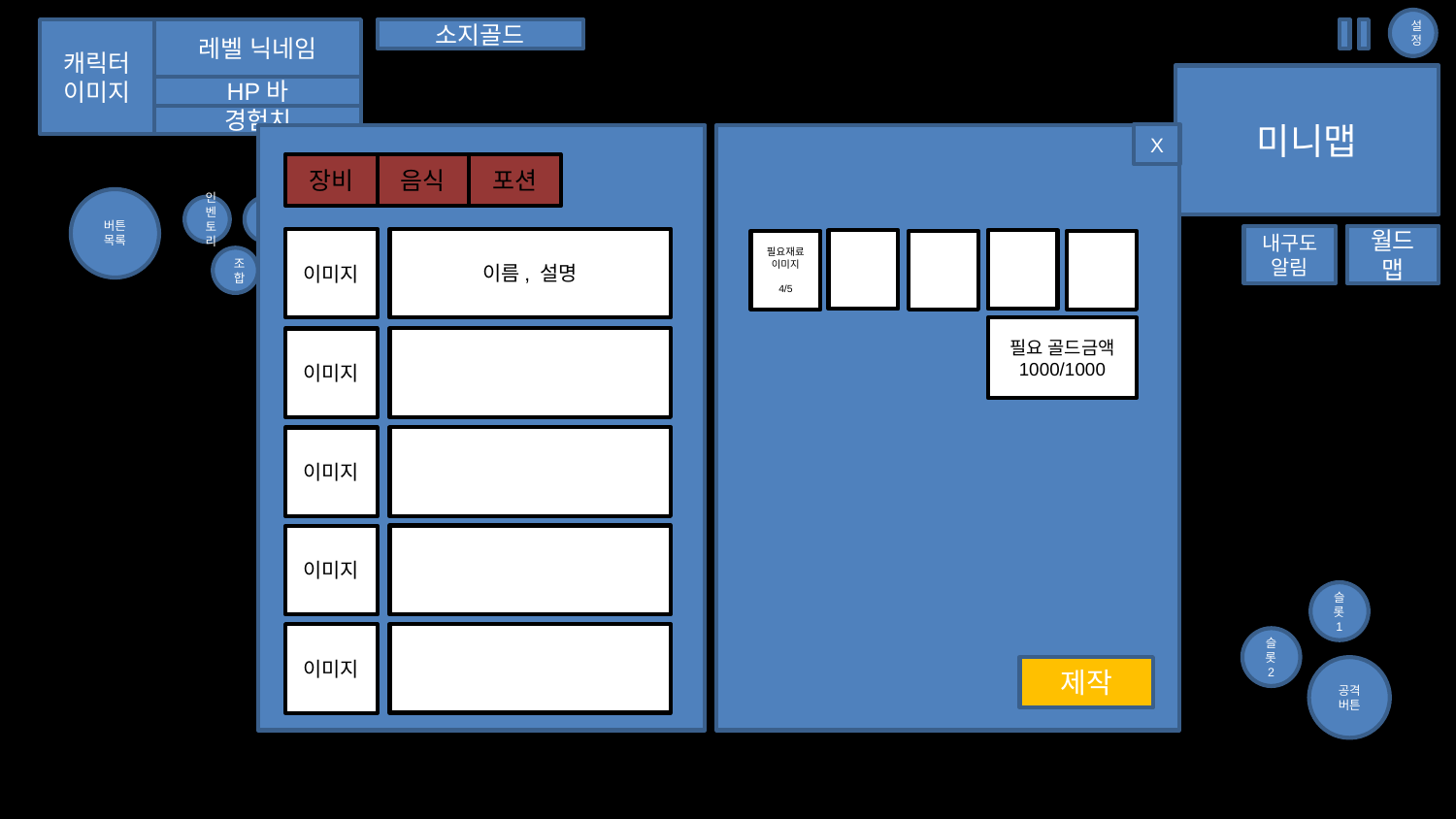

설정
캐릭터 이미지
레벨 닉네임
소지골드

미니맵
HP바
경험치
X

장비
음식
포션
버튼 목록
인벤토리
퀘스트
스킬
내구도 알림
월드맵
이름, 설명
이미지

필요재료이미지
4/5
조합
도감
필요 골드금액
1000/1000

이미지

이미지

이미지
슬롯1

이미지
슬롯2
제작
공격
버튼